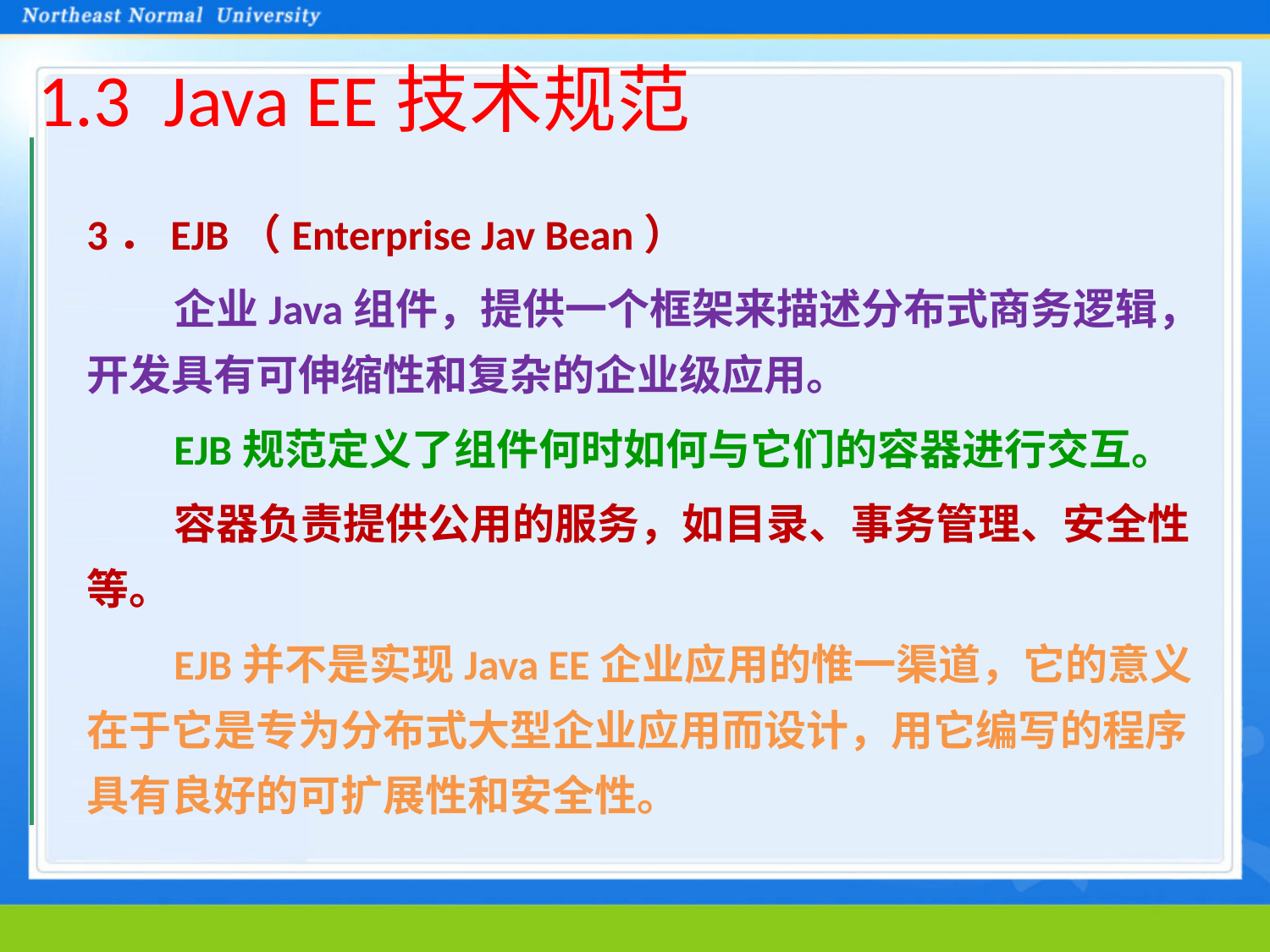

# 1.3  Java EE技术规范
3．EJB（Enterprise Jav Bean）
企业Java组件，提供一个框架来描述分布式商务逻辑，开发具有可伸缩性和复杂的企业级应用。
EJB规范定义了组件何时如何与它们的容器进行交互。
容器负责提供公用的服务，如目录、事务管理、安全性等。
EJB并不是实现Java EE企业应用的惟一渠道，它的意义在于它是专为分布式大型企业应用而设计，用它编写的程序具有良好的可扩展性和安全性。